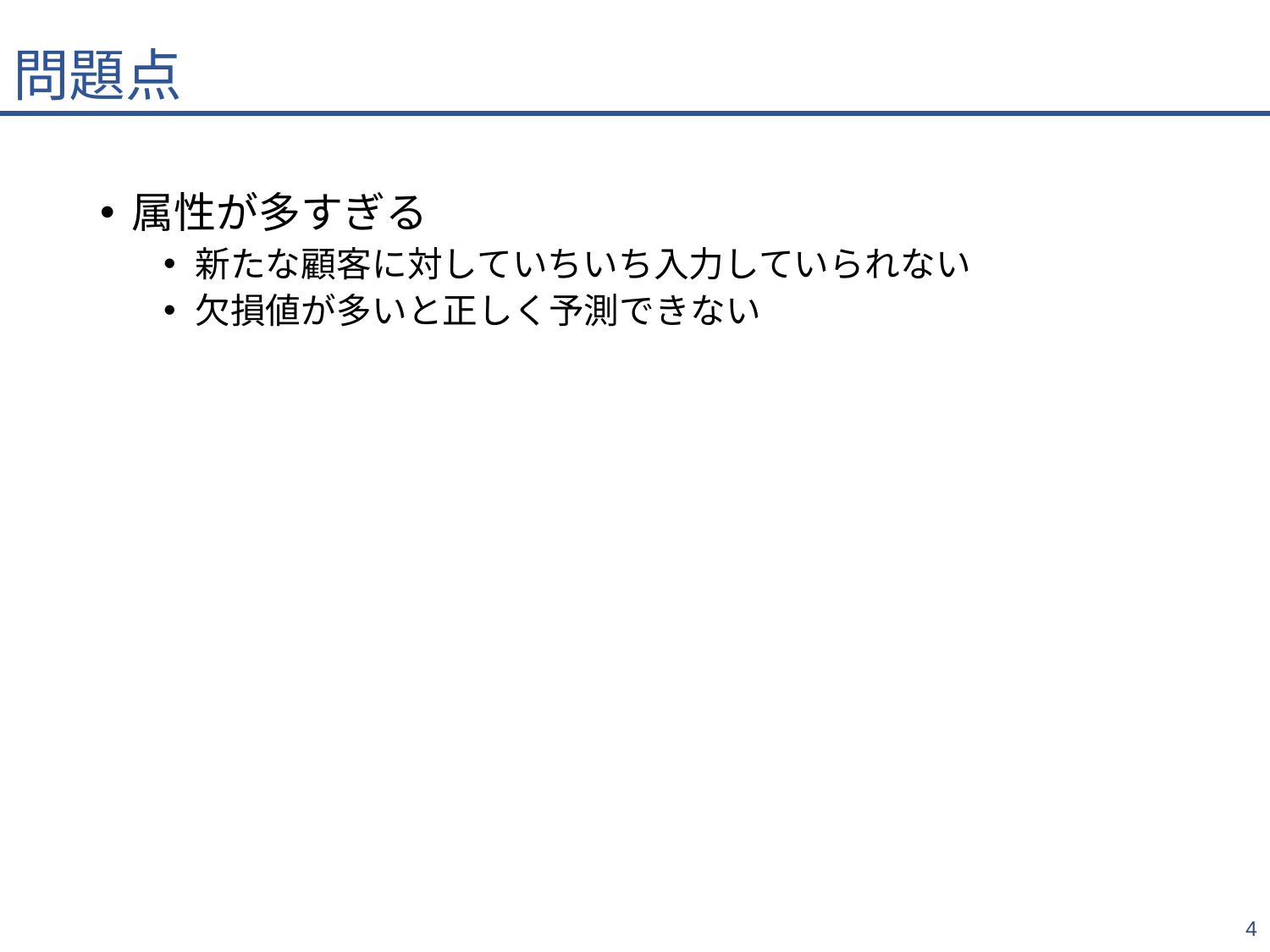

# 問題点
属性が多すぎる
新たな顧客に対していちいち入力していられない
欠損値が多いと正しく予測できない

4